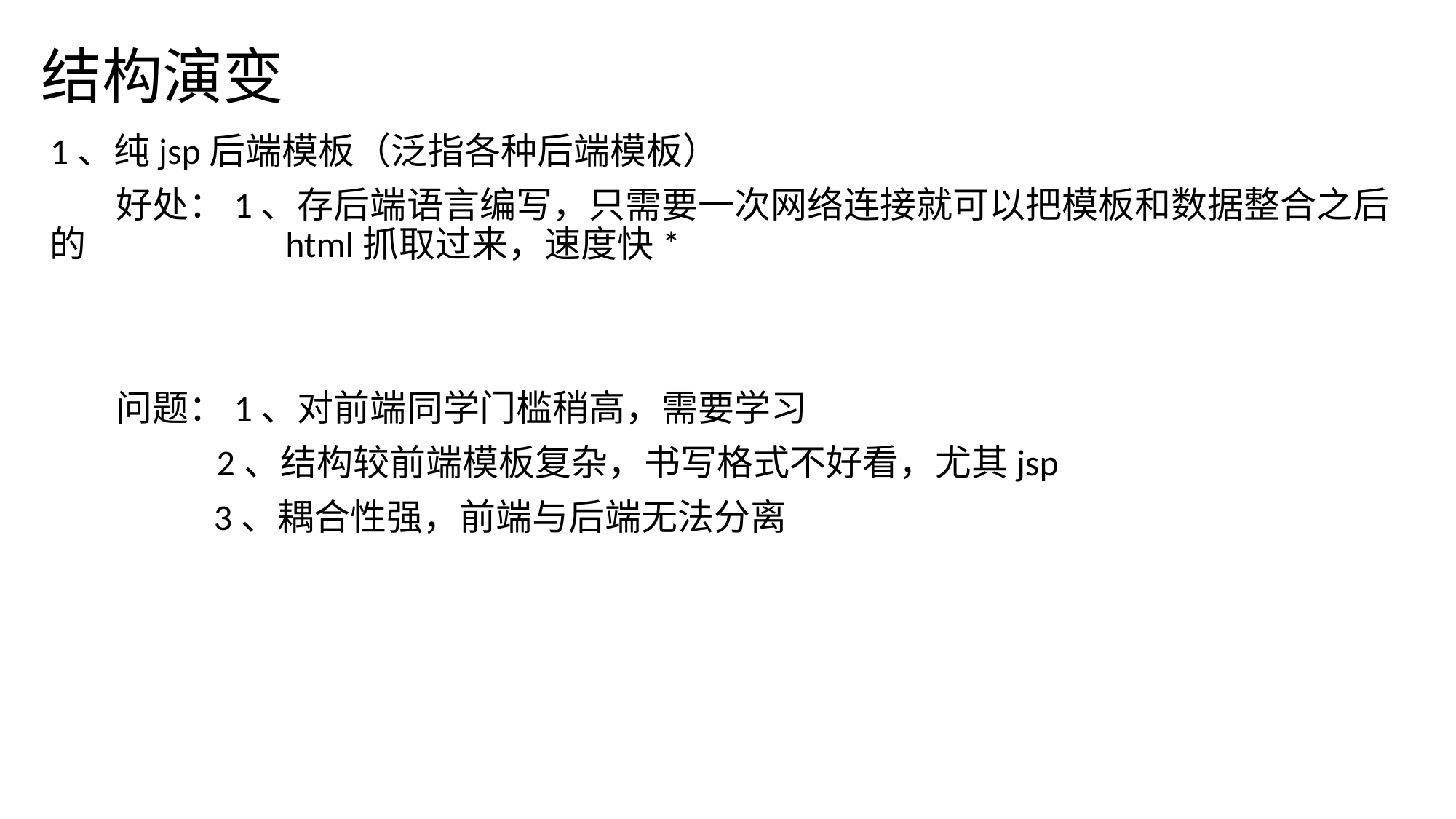

# 结构演变
1、纯jsp后端模板（泛指各种后端模板）
       好处：1、存后端语言编写，只需要一次网络连接就可以把模板和数据整合之后的		 html抓取过来，速度快*

       问题：1、对前端同学门槛稍高，需要学习
	       2、结构较前端模板复杂，书写格式不好看，尤其jsp
                    3、耦合性强，前端与后端无法分离